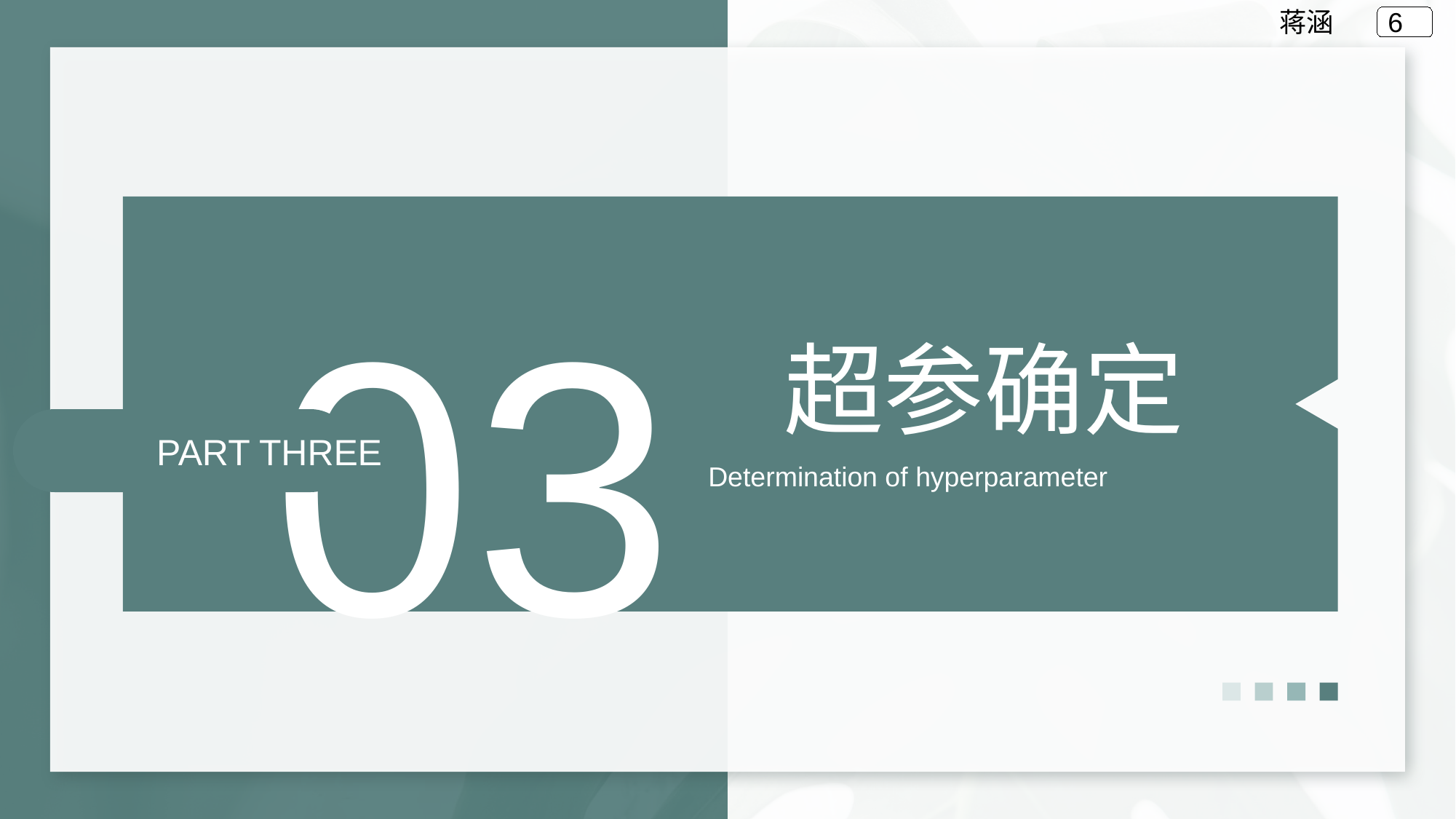

蒋涵
03
超参确定
Determination of hyperparameter

PART THREE